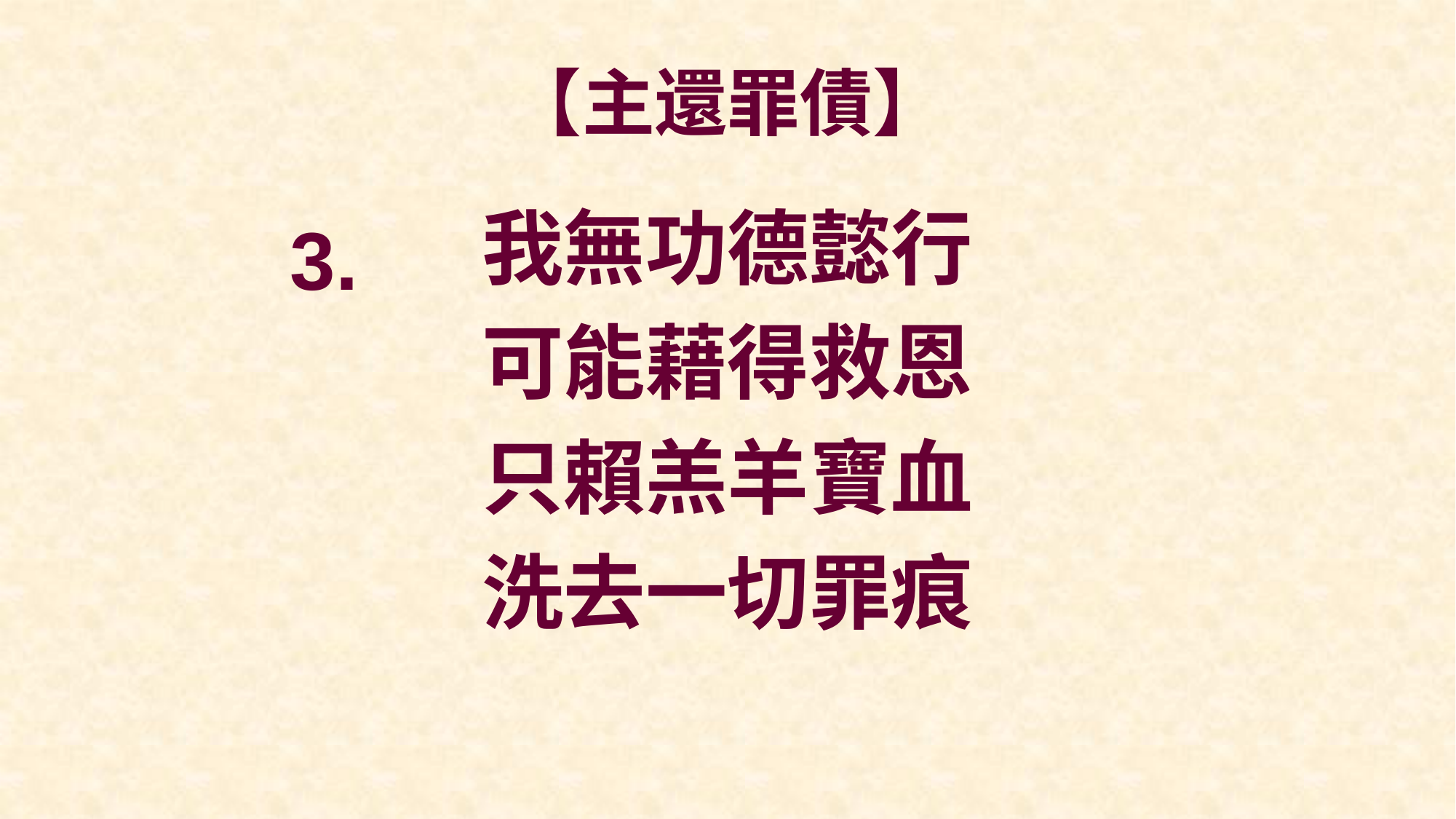

# 【主還罪債】
我無功德懿行
可能藉得救恩
只賴羔羊寶血
洗去一切罪痕
3.